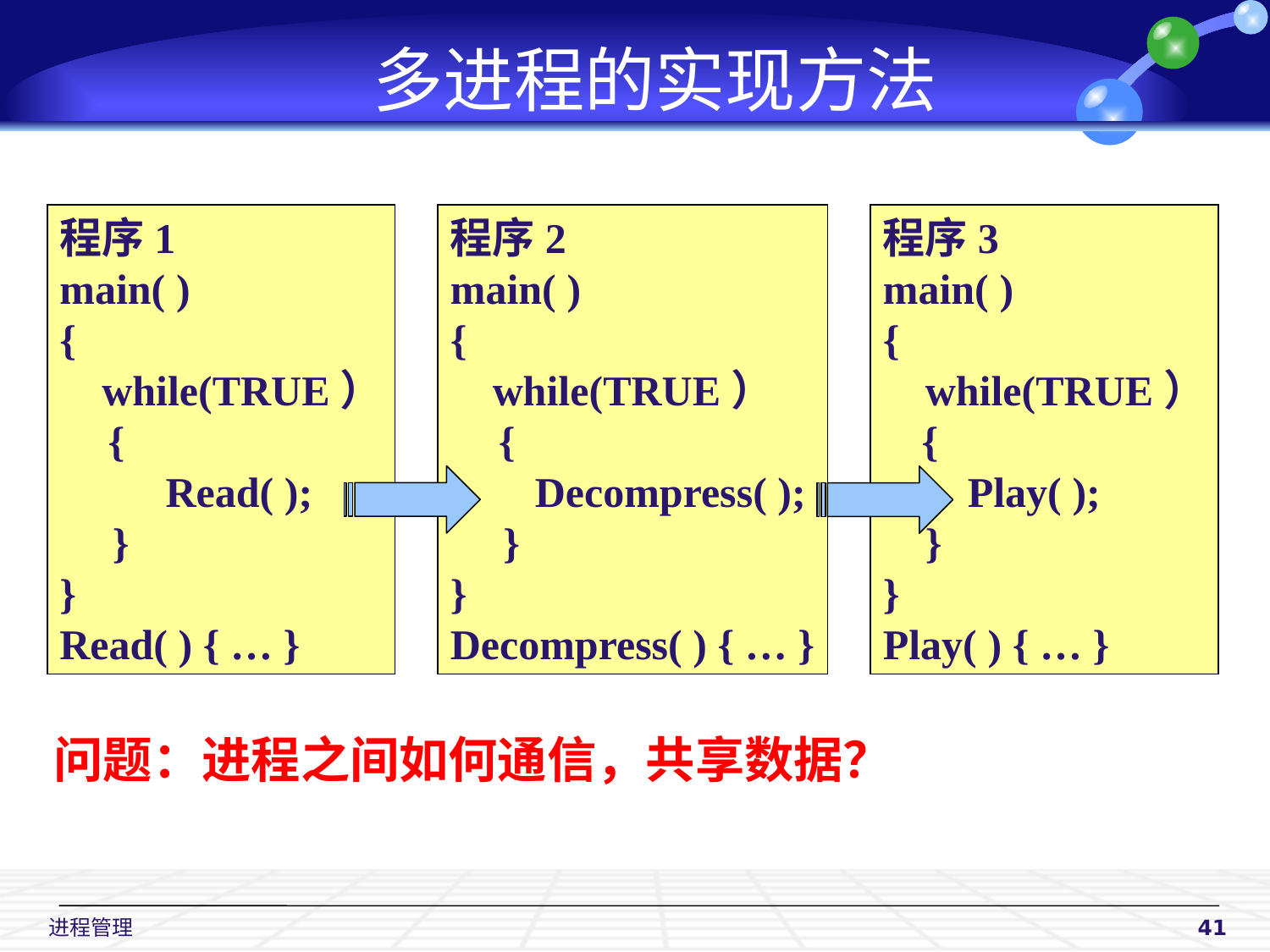

多进程的实现方法
程序1
main( )
{
    while(TRUE）
    {
          Read( );
     }
}
Read( ) { … }
程序2
main( )
{
    while(TRUE）
    {
        Decompress( );
     }
}
Decompress( ) { … }
程序3
main( )
{
    while(TRUE）
   {
        Play( );
    }
}
Play( ) { … }

问题：进程之间如何通信，共享数据？
   进程管理
41